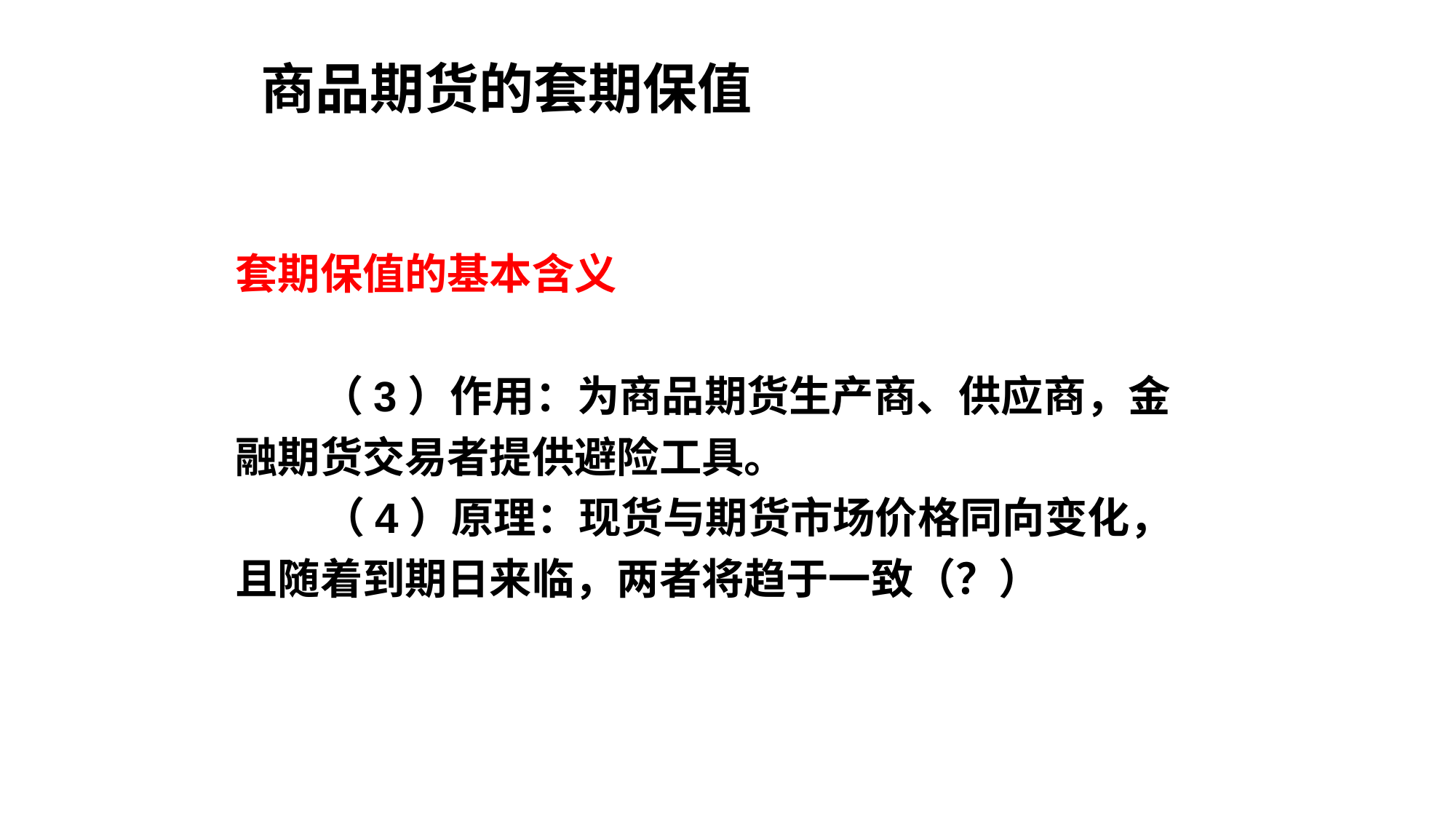

# 商品期货的套期保值
套期保值的基本含义

        （3）作用：为商品期货生产商、供应商，金
融期货交易者提供避险工具。
        （4）原理：现货与期货市场价格同向变化，
且随着到期日来临，两者将趋于一致（？）